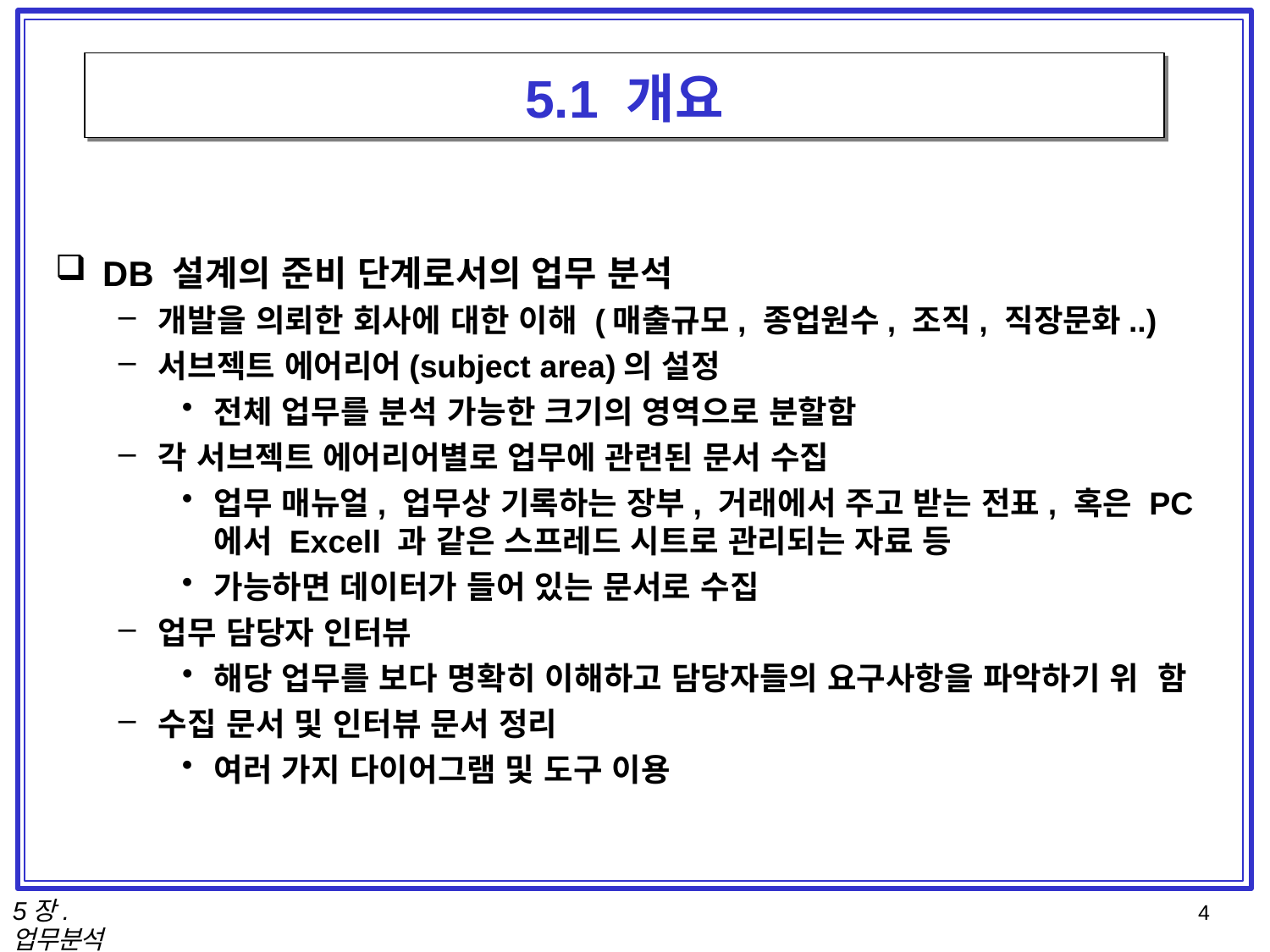

# 5.1 개요
DB 설계의 준비 단계로서의 업무 분석
개발을 의뢰한 회사에 대한 이해 (매출규모, 종업원수, 조직, 직장문화..)
서브젝트 에어리어(subject area)의 설정
전체 업무를 분석 가능한 크기의 영역으로 분할함
각 서브젝트 에어리어별로 업무에 관련된 문서 수집
업무 매뉴얼, 업무상 기록하는 장부, 거래에서 주고 받는 전표, 혹은 PC
에서 Excell 과 같은 스프레드 시트로 관리되는 자료 등
가능하면 데이터가 들어 있는 문서로 수집
업무 담당자 인터뷰
해당 업무를 보다 명확히 이해하고 담당자들의 요구사항을 파악하기 위  함
수집 문서 및 인터뷰 문서 정리
여러 가지 다이어그램 및 도구 이용
5장. 업무분석
4